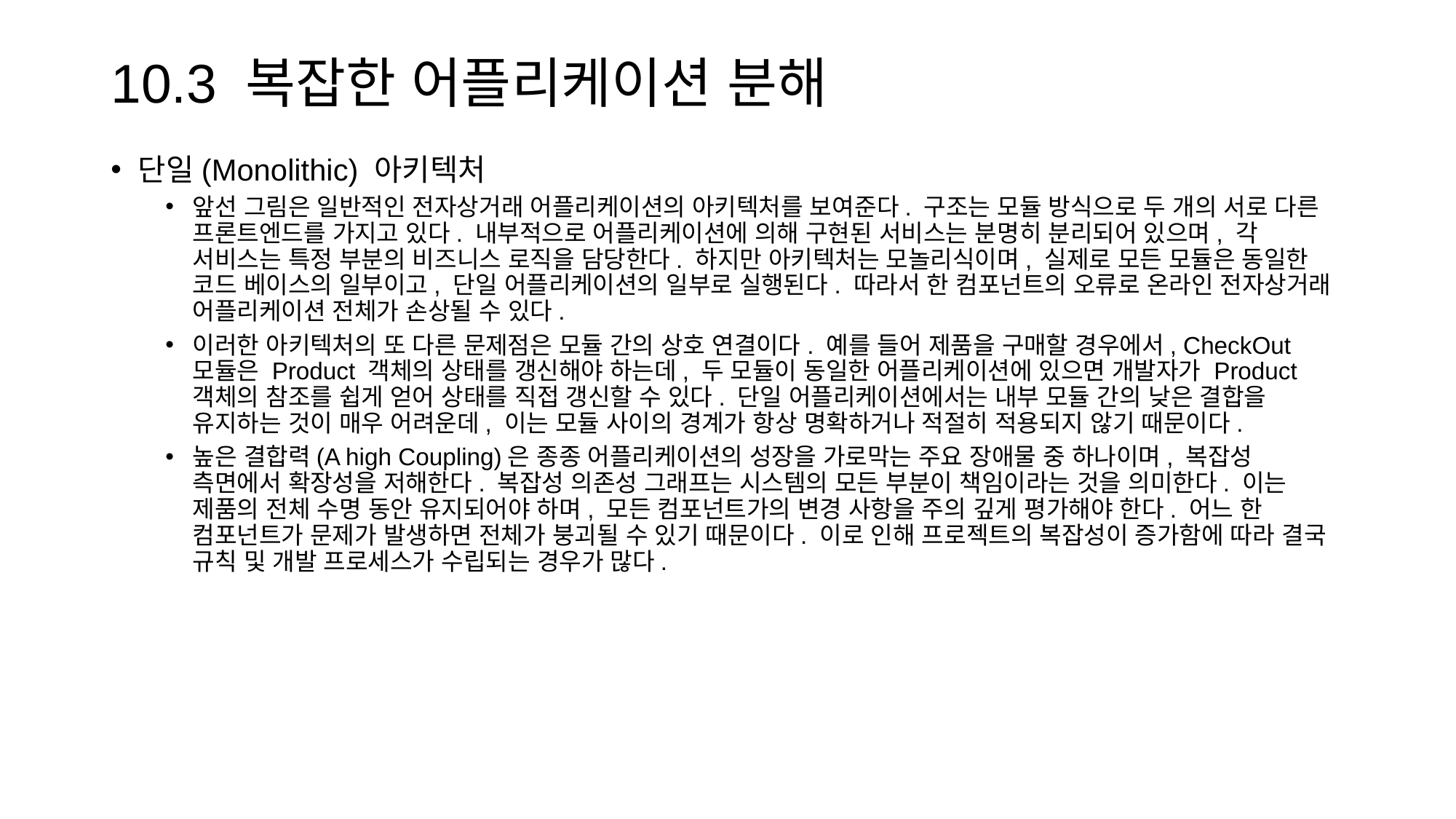

# 10.3 복잡한 어플리케이션 분해
단일(Monolithic) 아키텍처
앞선 그림은 일반적인 전자상거래 어플리케이션의 아키텍처를 보여준다. 구조는 모듈 방식으로 두 개의 서로 다른 프론트엔드를 가지고 있다. 내부적으로 어플리케이션에 의해 구현된 서비스는 분명히 분리되어 있으며, 각 서비스는 특정 부분의 비즈니스 로직을 담당한다. 하지만 아키텍처는 모놀리식이며, 실제로 모든 모듈은 동일한 코드 베이스의 일부이고, 단일 어플리케이션의 일부로 실행된다. 따라서 한 컴포넌트의 오류로 온라인 전자상거래 어플리케이션 전체가 손상될 수 있다.
이러한 아키텍처의 또 다른 문제점은 모듈 간의 상호 연결이다. 예를 들어 제품을 구매할 경우에서, CheckOut 모듈은 Product 객체의 상태를 갱신해야 하는데, 두 모듈이 동일한 어플리케이션에 있으면 개발자가 Product 객체의 참조를 쉽게 얻어 상태를 직접 갱신할 수 있다. 단일 어플리케이션에서는 내부 모듈 간의 낮은 결합을 유지하는 것이 매우 어려운데, 이는 모듈 사이의 경계가 항상 명확하거나 적절히 적용되지 않기 때문이다.
높은 결합력(A high Coupling)은 종종 어플리케이션의 성장을 가로막는 주요 장애물 중 하나이며, 복잡성 측면에서 확장성을 저해한다. 복잡성 의존성 그래프는 시스템의 모든 부분이 책임이라는 것을 의미한다. 이는 제품의 전체 수명 동안 유지되어야 하며, 모든 컴포넌트가의 변경 사항을 주의 깊게 평가해야 한다. 어느 한 컴포넌트가 문제가 발생하면 전체가 붕괴될 수 있기 때문이다. 이로 인해 프로젝트의 복잡성이 증가함에 따라 결국 규칙 및 개발 프로세스가 수립되는 경우가 많다.